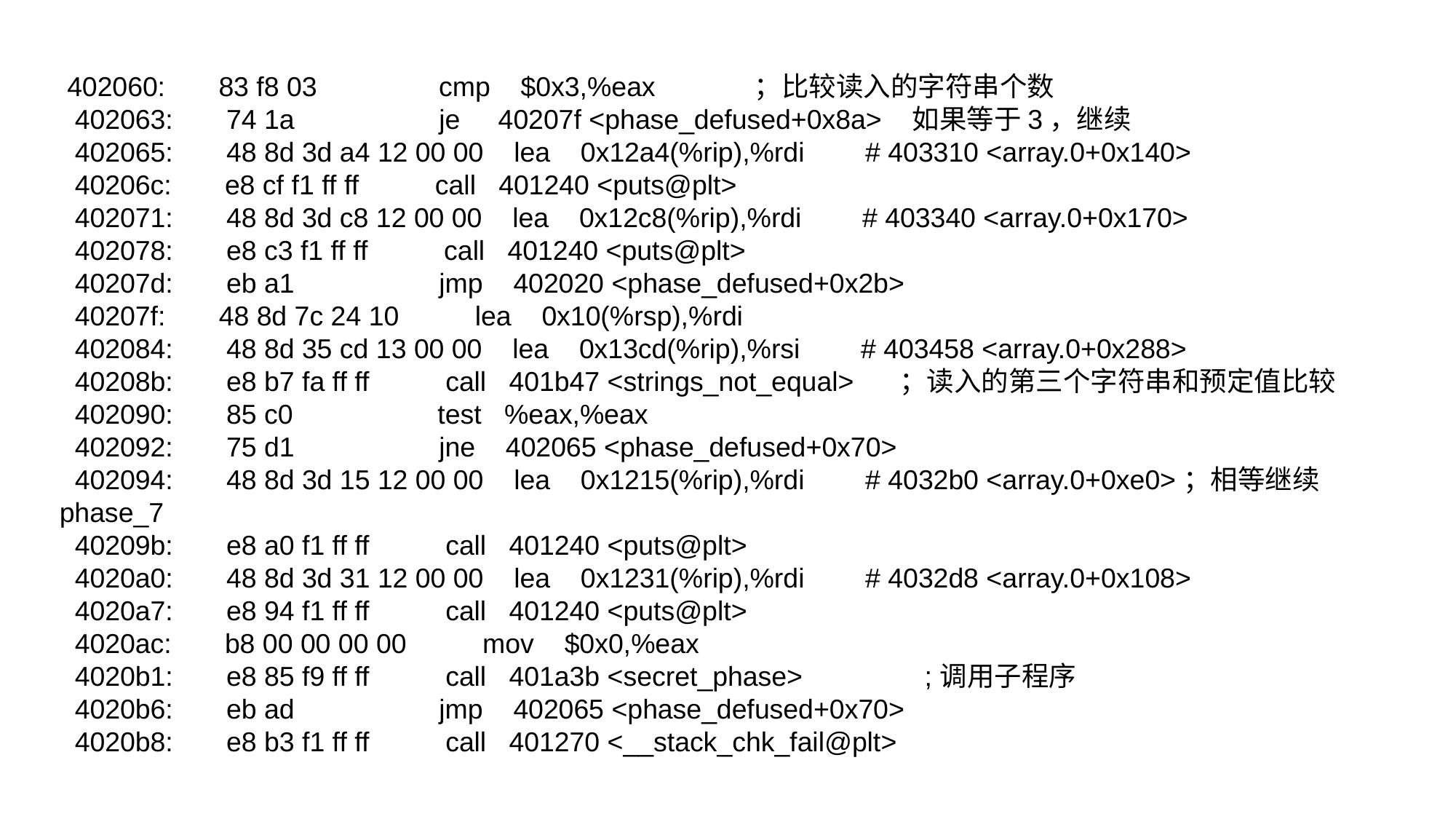

402060:       83 f8 03                cmp    $0x3,%eax            ；比较读入的字符串个数
  402063:       74 1a                   je     40207f <phase_defused+0x8a>   如果等于3，继续
  402065:       48 8d 3d a4 12 00 00    lea    0x12a4(%rip),%rdi        # 403310 <array.0+0x140>
  40206c:       e8 cf f1 ff ff          call   401240 <puts@plt>
  402071:       48 8d 3d c8 12 00 00    lea    0x12c8(%rip),%rdi        # 403340 <array.0+0x170>
  402078:       e8 c3 f1 ff ff          call   401240 <puts@plt>
  40207d:       eb a1                   jmp    402020 <phase_defused+0x2b>
  40207f:       48 8d 7c 24 10          lea    0x10(%rsp),%rdi
  402084:       48 8d 35 cd 13 00 00    lea    0x13cd(%rip),%rsi        # 403458 <array.0+0x288>
  40208b:       e8 b7 fa ff ff          call   401b47 <strings_not_equal>     ；读入的第三个字符串和预定值比较
  402090:       85 c0                   test   %eax,%eax
  402092:       75 d1                   jne    402065 <phase_defused+0x70>
  402094:       48 8d 3d 15 12 00 00    lea    0x1215(%rip),%rdi        # 4032b0 <array.0+0xe0>；相等继续phase_7
  40209b:       e8 a0 f1 ff ff          call   401240 <puts@plt>
  4020a0:       48 8d 3d 31 12 00 00    lea    0x1231(%rip),%rdi        # 4032d8 <array.0+0x108>
  4020a7:       e8 94 f1 ff ff          call   401240 <puts@plt>
  4020ac:       b8 00 00 00 00          mov    $0x0,%eax
  4020b1:       e8 85 f9 ff ff          call   401a3b <secret_phase>                ;调用子程序
  4020b6:       eb ad                   jmp    402065 <phase_defused+0x70>
  4020b8:       e8 b3 f1 ff ff          call   401270 <__stack_chk_fail@plt>